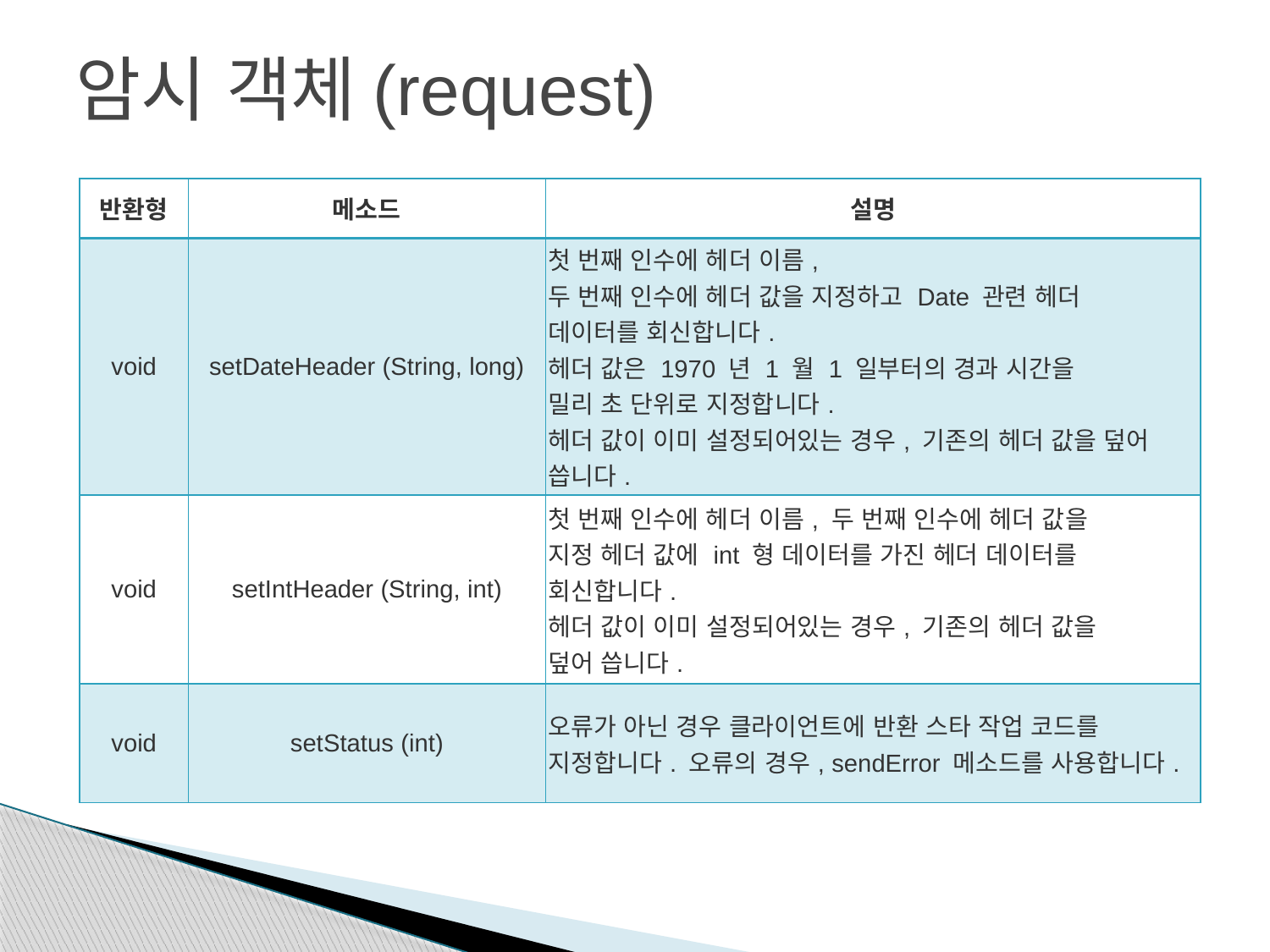

# 암시 객체(request)

| 반환형 | 메소드 | 설명 |
| --- | --- | --- |
| void | setDateHeader (String, long) | 첫 번째 인수에 헤더 이름, 두 번째 인수에 헤더 값을 지정하고 Date 관련 헤더 데이터를 회신합니다.  헤더 값은 1970 년 1 월 1 일부터의 경과 시간을 밀리 초 단위로 지정합니다.  헤더 값이 이미 설정되어있는 경우, 기존의 헤더 값을 덮어 씁니다. |
| void | setIntHeader (String, int) | 첫 번째 인수에 헤더 이름, 두 번째 인수에 헤더 값을 지정 헤더 값에 int 형 데이터를 가진 헤더 데이터를 회신합니다.  헤더 값이 이미 설정되어있는 경우, 기존의 헤더 값을 덮어 씁니다. |
| void | setStatus (int) | 오류가 아닌 경우 클라이언트에 반환 스타 작업 코드를 지정합니다. 오류의 경우, sendError 메소드를 사용합니다. |